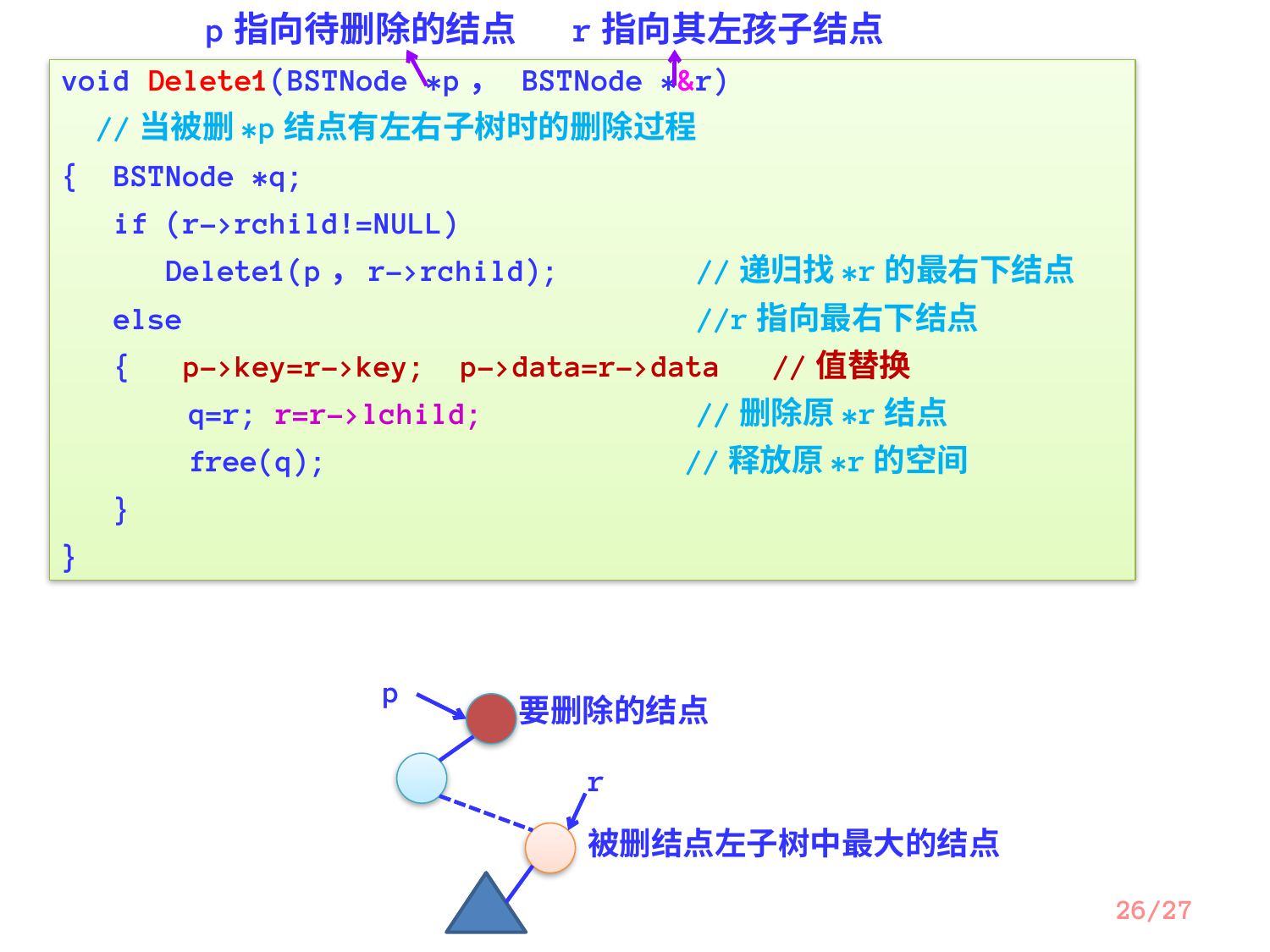

p指向待删除的结点      r指向其左孩子结点
void Delete1(BSTNode *p，  BSTNode *&r)
  //当被删*p结点有左右子树时的删除过程
{  BSTNode *q;
   if (r->rchild!=NULL)
      Delete1(p，r->rchild);		//递归找*r的最右下结点
   else  		              	//r指向最右下结点
   {   p->key=r->key;  p->data=r->data   //值替换
	q=r; r=r->lchild;           	//删除原*r结点
	free(q); 	              //释放原*r的空间
   }
}
p
要删除的结点

r
被删结点左子树中最大的结点

26/27